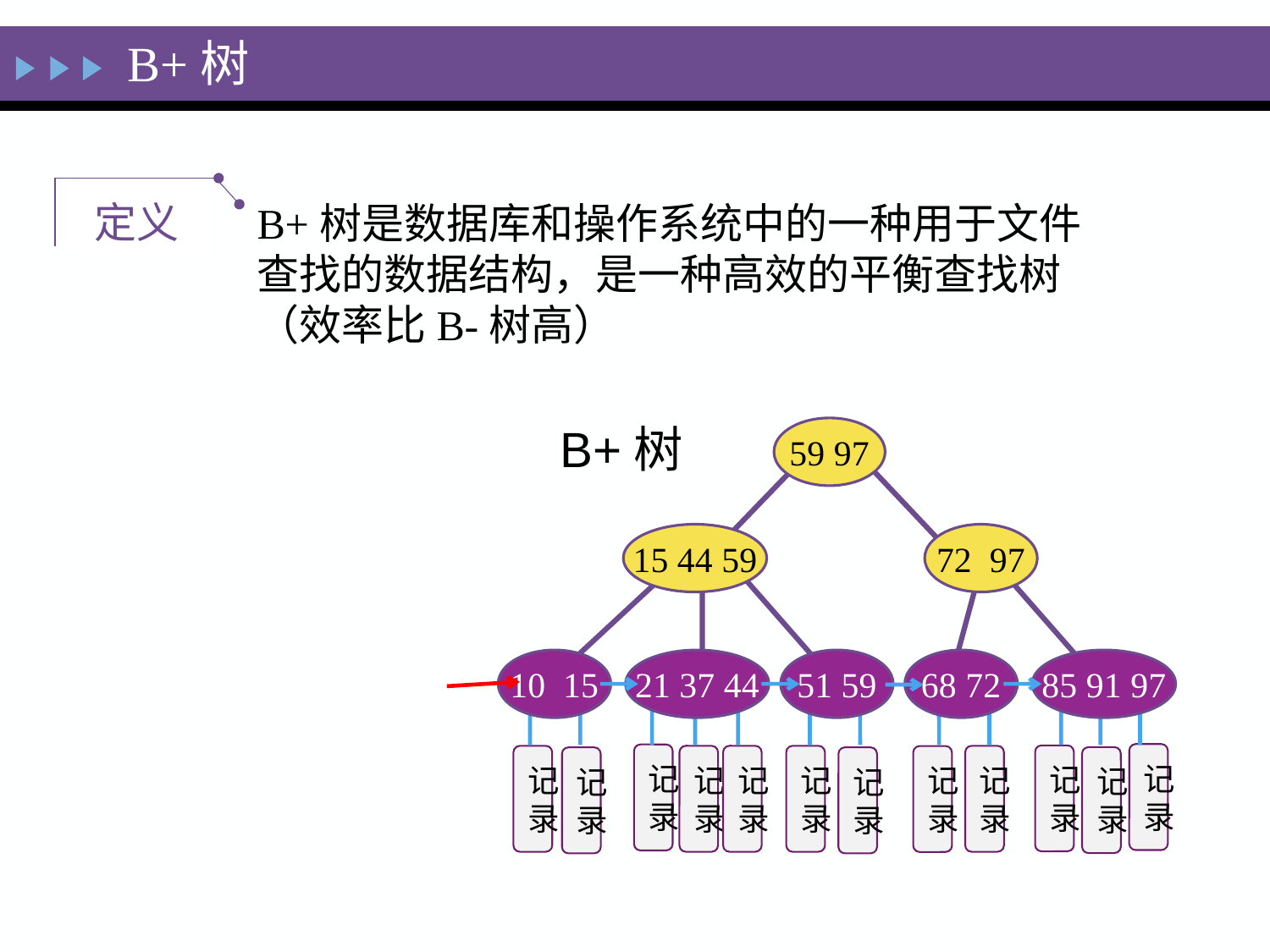

B+树

定义
B+树是数据库和操作系统中的一种用于文件查找的数据结构，是一种高效的平衡查找树（效率比B-树高）
B+树
59 97

15 44 59
72  97

10  15
21 37 44
51 59
68 72
85 91 97

记录
记录
记录
记录
记录
记录
记录
记录
记录
记录
记录
记录